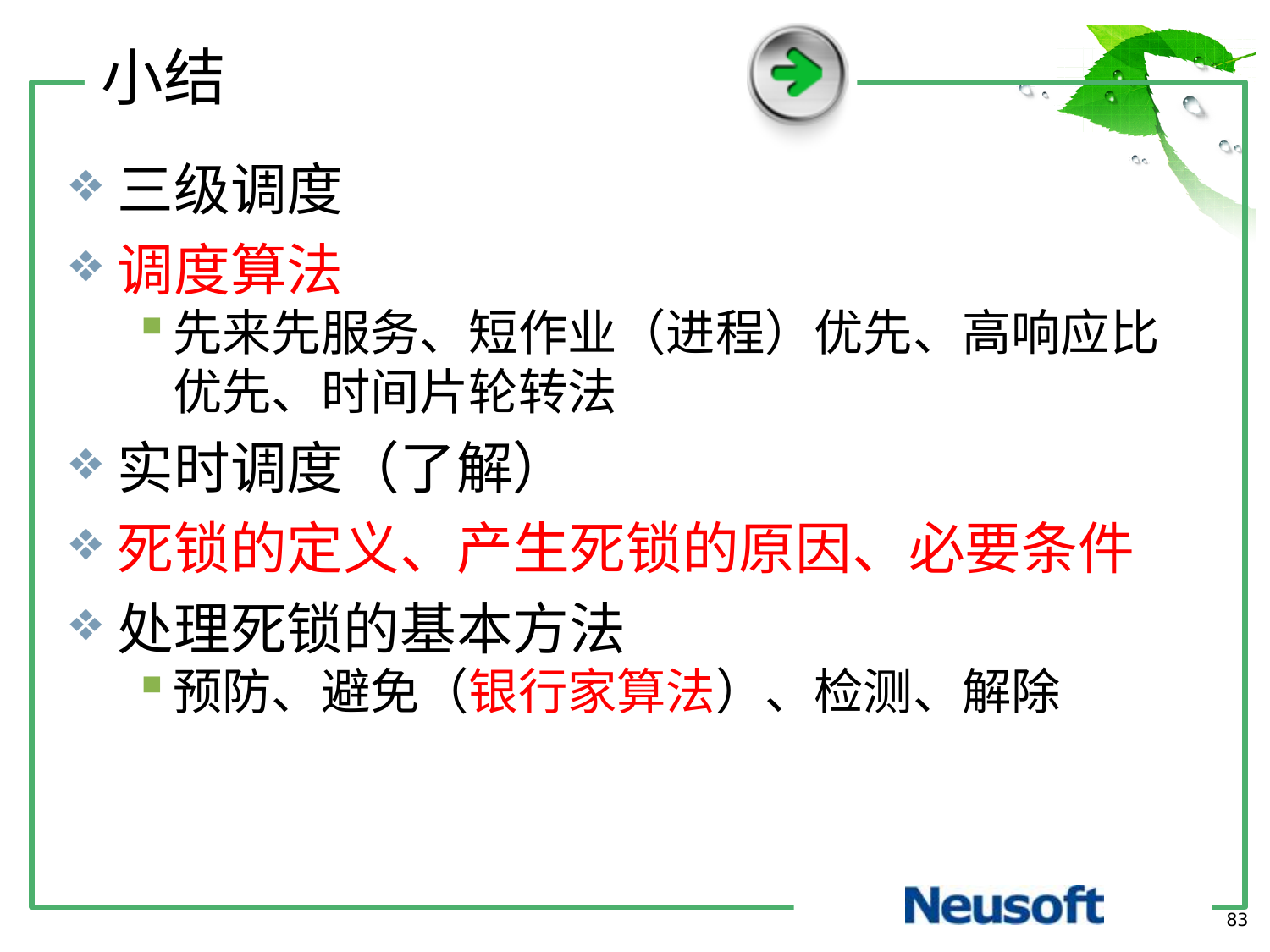

小结
三级调度
调度算法
先来先服务、短作业（进程）优先、高响应比优先、时间片轮转法
实时调度（了解）
死锁的定义、产生死锁的原因、必要条件
处理死锁的基本方法
预防、避免（银行家算法）、检测、解除
83